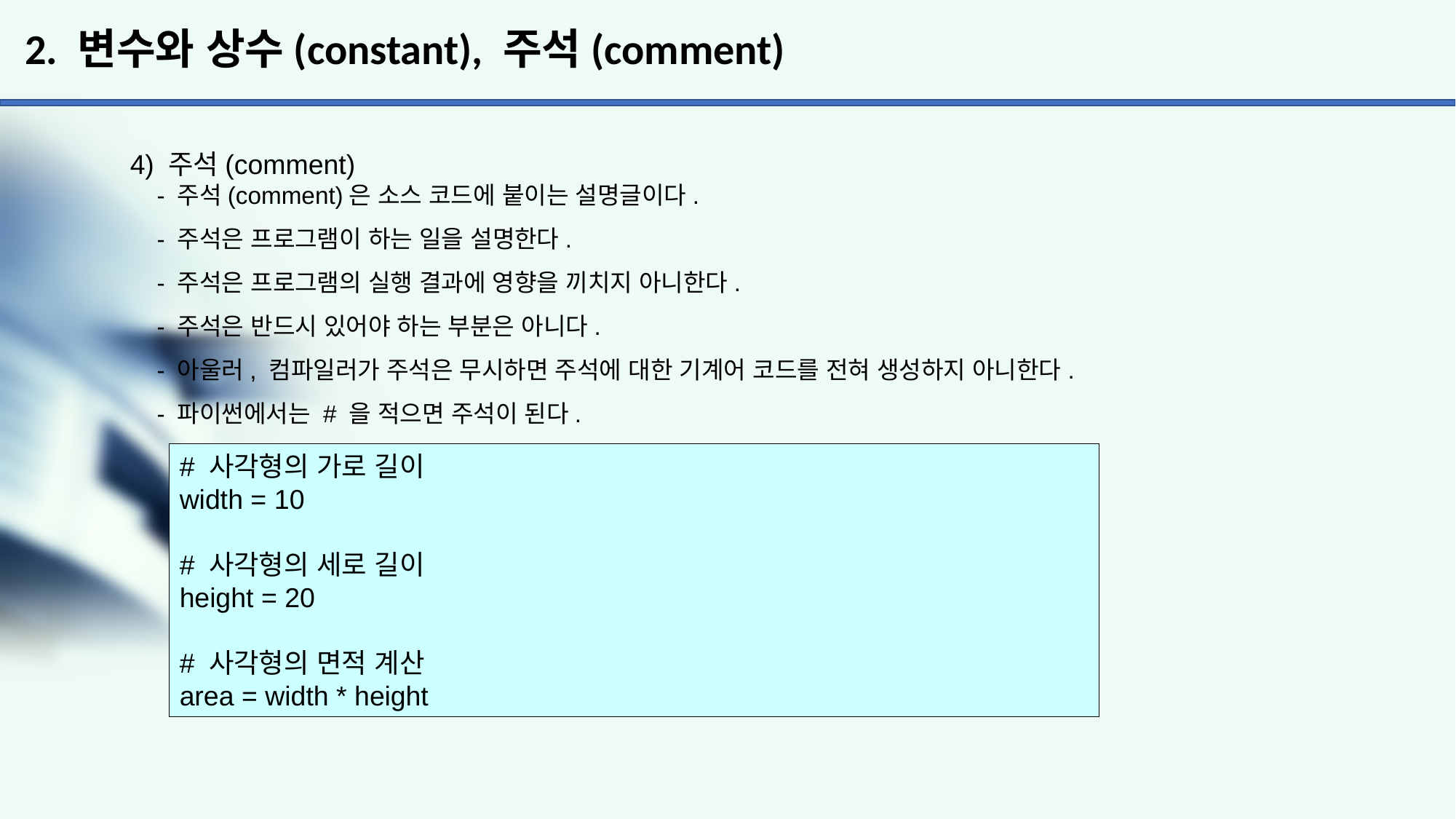

# 2. 변수와 상수(constant), 주석(comment)
4) 주석(comment)
    - 주석(comment)은 소스 코드에 붙이는 설명글이다.
    - 주석은 프로그램이 하는 일을 설명한다.
    - 주석은 프로그램의 실행 결과에 영향을 끼치지 아니한다.
    - 주석은 반드시 있어야 하는 부분은 아니다.
    - 아울러, 컴파일러가 주석은 무시하면 주석에 대한 기계어 코드를 전혀 생성하지 아니한다.
    - 파이썬에서는 # 을 적으면 주석이 된다.

# 사각형의 가로 길이
width = 10

# 사각형의 세로 길이
height = 20

# 사각형의 면적 계산
area = width * height